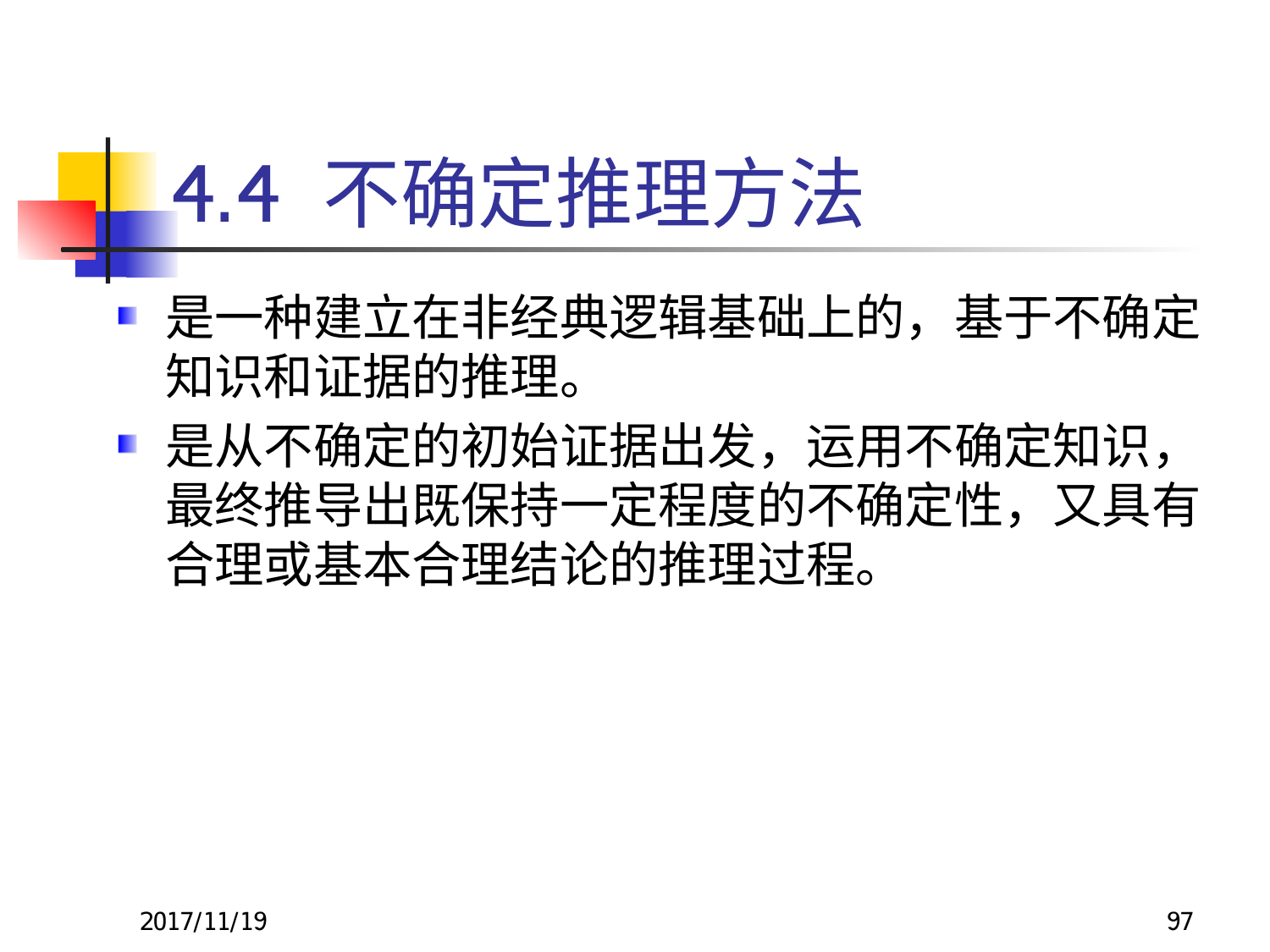

# 4.4 不确定推理方法
是一种建立在非经典逻辑基础上的，基于不确定知识和证据的推理。
是从不确定的初始证据出发，运用不确定知识，最终推导出既保持一定程度的不确定性，又具有合理或基本合理结论的推理过程。

2017/11/19
97